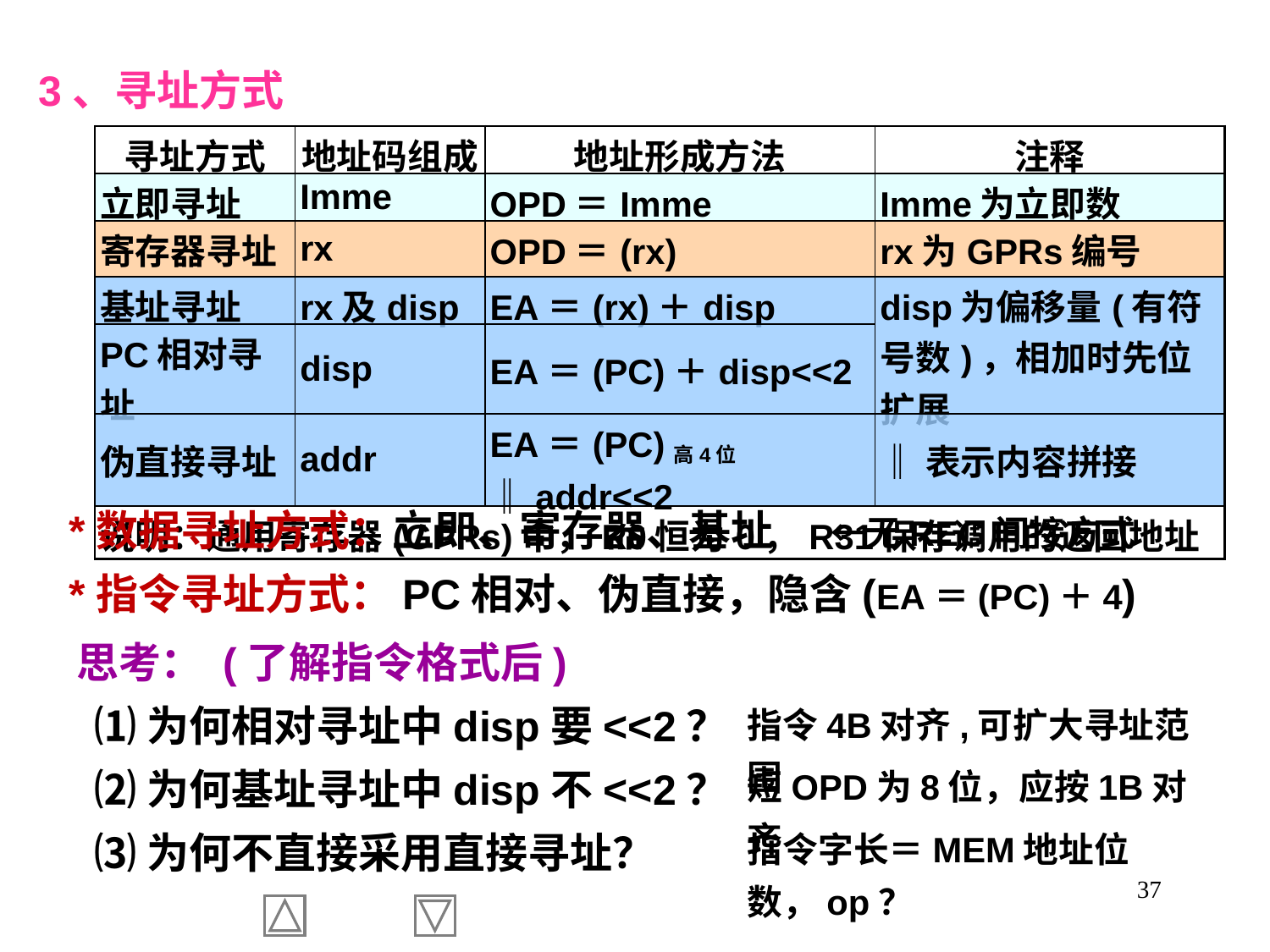

3、寻址方式
| 寻址方式 | 地址码组成 | 地址形成方法 | 注释 |
| --- | --- | --- | --- |
| 立即寻址 | Imme | OPD＝Imme | Imme为立即数 |
| 寄存器寻址 | rx | OPD＝(rx) | rx为GPRs编号 |
| 基址寻址 | rx及disp | EA＝(rx)＋disp | disp为偏移量(有符号数)，相加时先位扩展 |
| PC相对寻址 | disp | EA＝(PC)＋disp<<2 |  |
| 伪直接寻址 | addr | EA＝(PC)高4位‖addr<<2 | ‖表示内容拼接 |
| 说明：通用寄存器(GPRs)中，R0恒为0，R31保存调用的返回地址 |  |  |  |
   *数据寻址方式：立即、寄存器、基址      ←无REG间接方式
   *指令寻址方式：PC相对、伪直接，隐含(EA＝(PC)＋4)
   思考： (了解指令格式后)
      ⑴为何相对寻址中disp要<<2？
      ⑵为何基址寻址中disp不<<2？
      ⑶为何不直接采用直接寻址？
指令4B对齐,可扩大寻址范围
短OPD为8位，应按1B对齐
指令字长＝MEM地址位数，op？
37